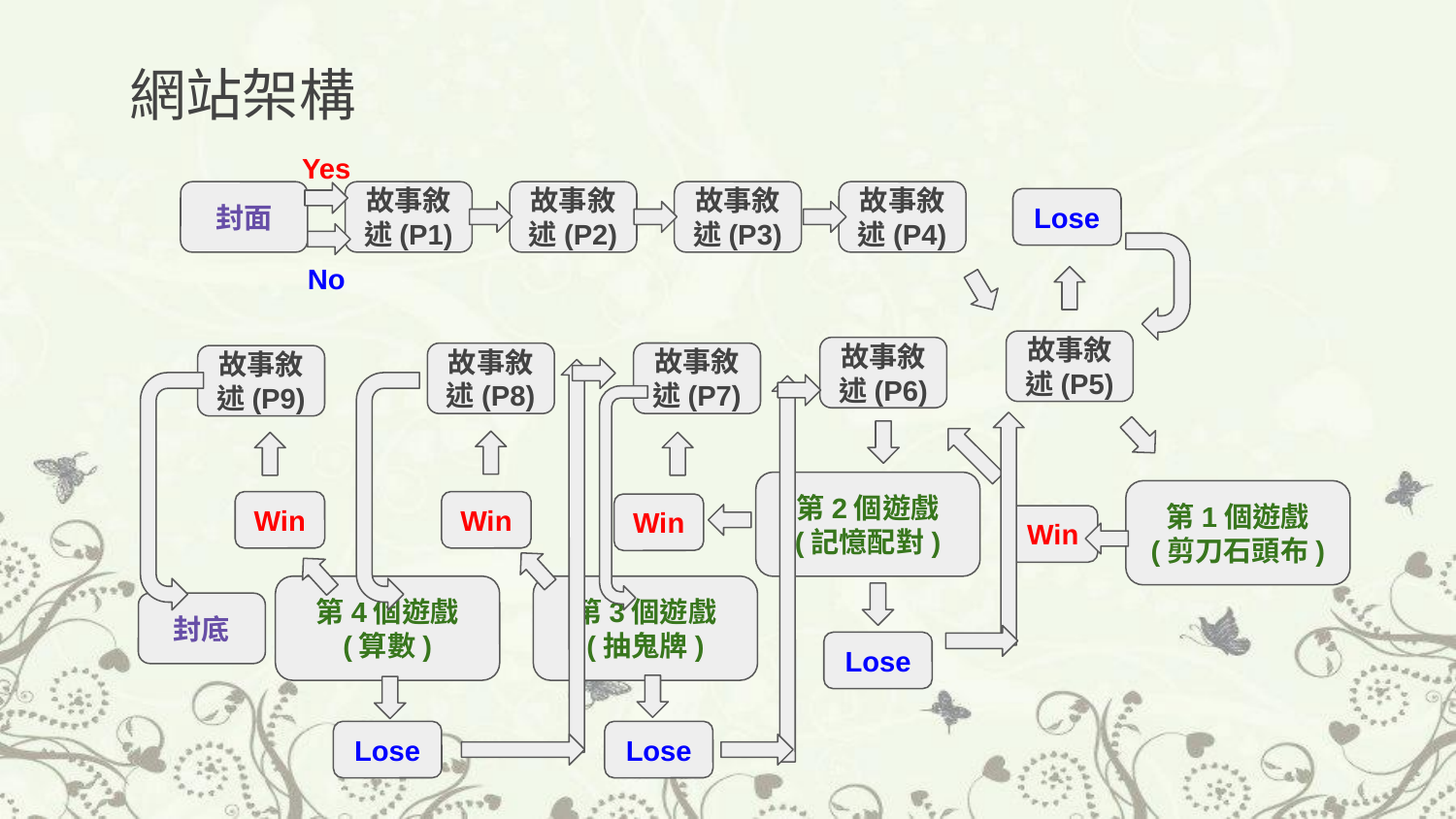

# 網站架構
Yes
封面
故事敘述(P1)
故事敘述(P2)
故事敘述(P3)
故事敘述(P4)

Lose

No

故事敘述(P5)
故事敘述(P6)
故事敘述(P7)
故事敘述(P8)
故事敘述(P9)

第2個遊戲
(記憶配對)

第1個遊戲
(剪刀石頭布)
Win
Win
Win

Win

第3個遊戲
(抽鬼牌)
第4個遊戲
(算數)

封底

Lose

Lose
Lose